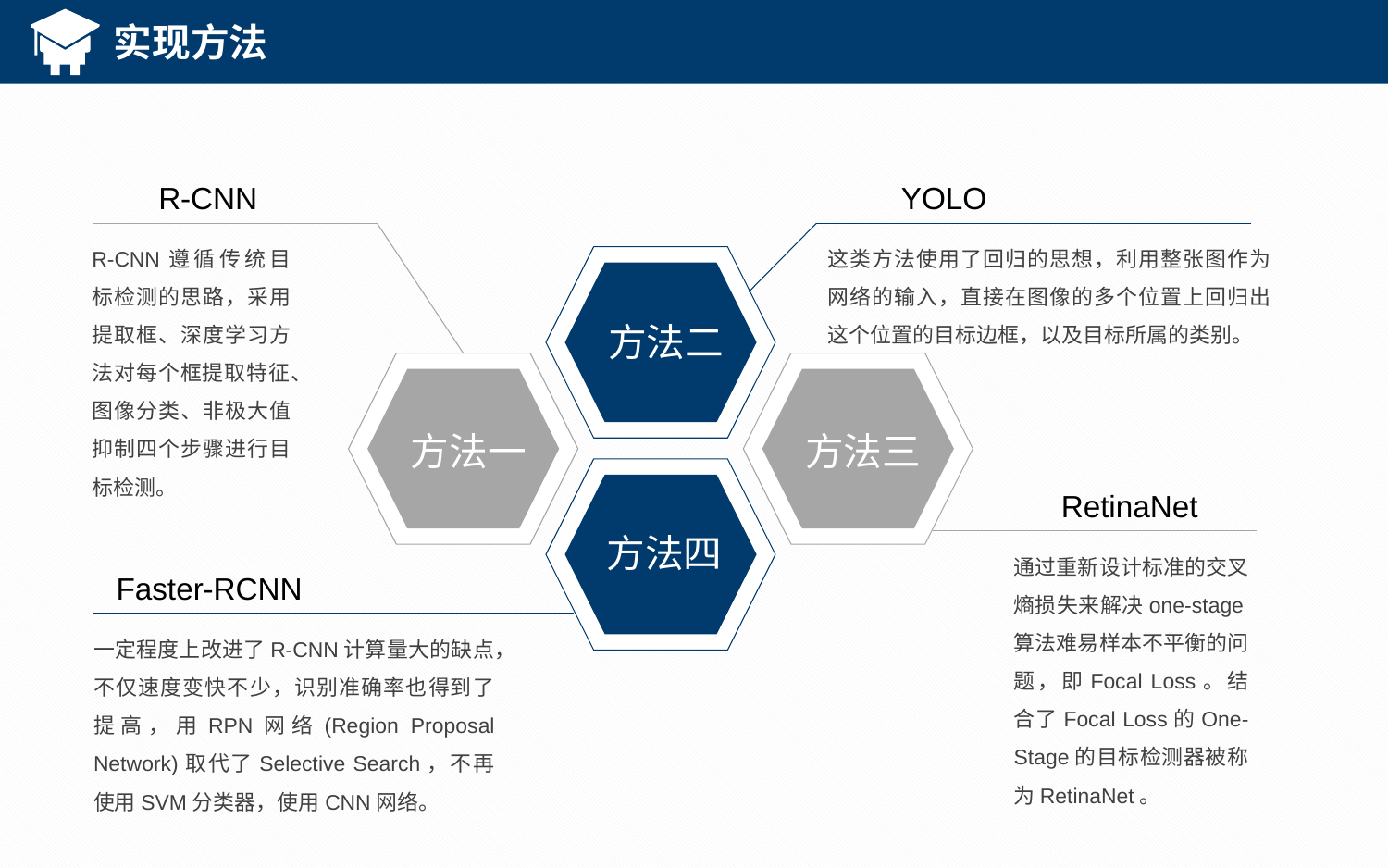

实现方法
R-CNN
YOLO
R-CNN遵循传统目标检测的思路，采用提取框、深度学习方法对每个框提取特征、图像分类、非极大值抑制四个步骤进行目标检测。
这类方法使用了回归的思想，利用整张图作为网络的输入，直接在图像的多个位置上回归出这个位置的目标边框，以及目标所属的类别。

方法二

方法一

方法三

方法四
RetinaNet
通过重新设计标准的交叉熵损失来解决one-stage算法难易样本不平衡的问题，即Focal Loss。结合了Focal Loss的One-Stage的目标检测器被称为RetinaNet。
Faster-RCNN
一定程度上改进了R-CNN计算量大的缺点，不仅速度变快不少，识别准确率也得到了提高，用RPN网络(Region Proposal Network)取代了Selective Search，不再使用SVM分类器，使用CNN网络。